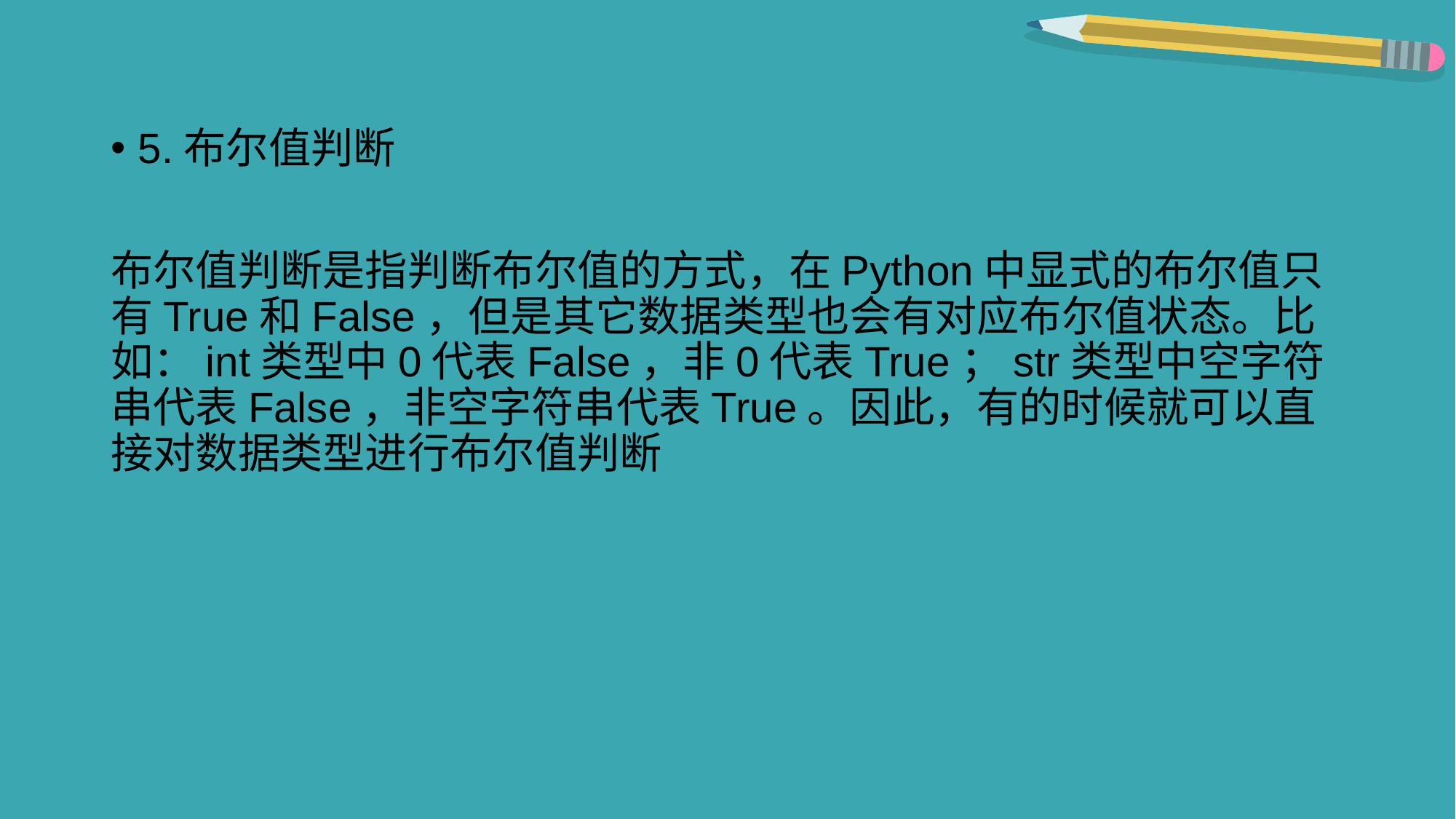

5.布尔值判断

布尔值判断是指判断布尔值的方式，在Python中显式的布尔值只有True和False，但是其它数据类型也会有对应布尔值状态。比如：int类型中0代表False，非0代表True；str类型中空字符串代表False，非空字符串代表True。因此，有的时候就可以直接对数据类型进行布尔值判断